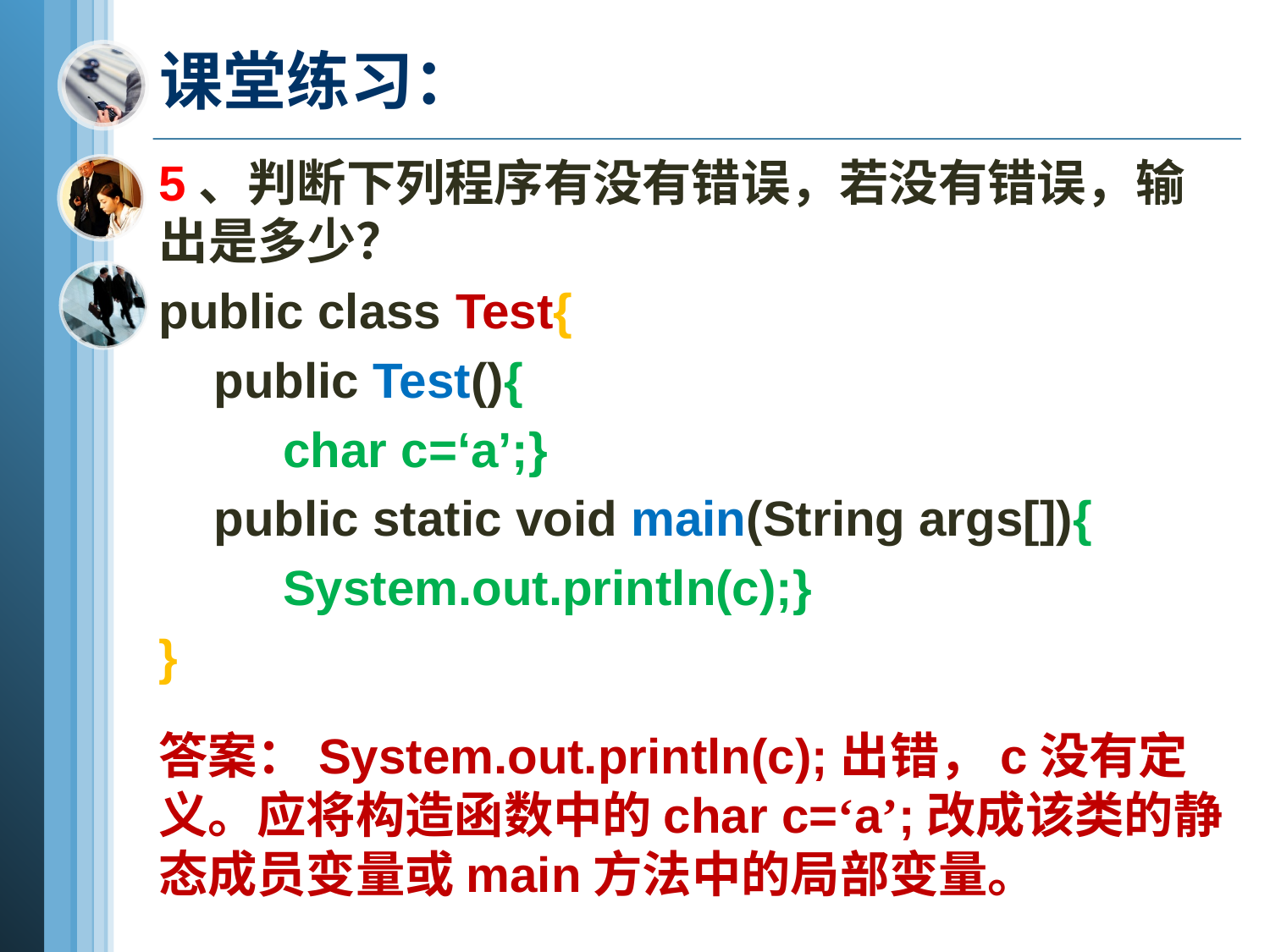

# 课堂练习：
5、判断下列程序有没有错误，若没有错误，输出是多少？
public class Test{
    public Test(){
         char c=‘a’;}
    public static void main(String args[]){
         System.out.println(c);}
}
答案：System.out.println(c);出错，c没有定义。应将构造函数中的char c=‘a’;改成该类的静态成员变量或main方法中的局部变量。